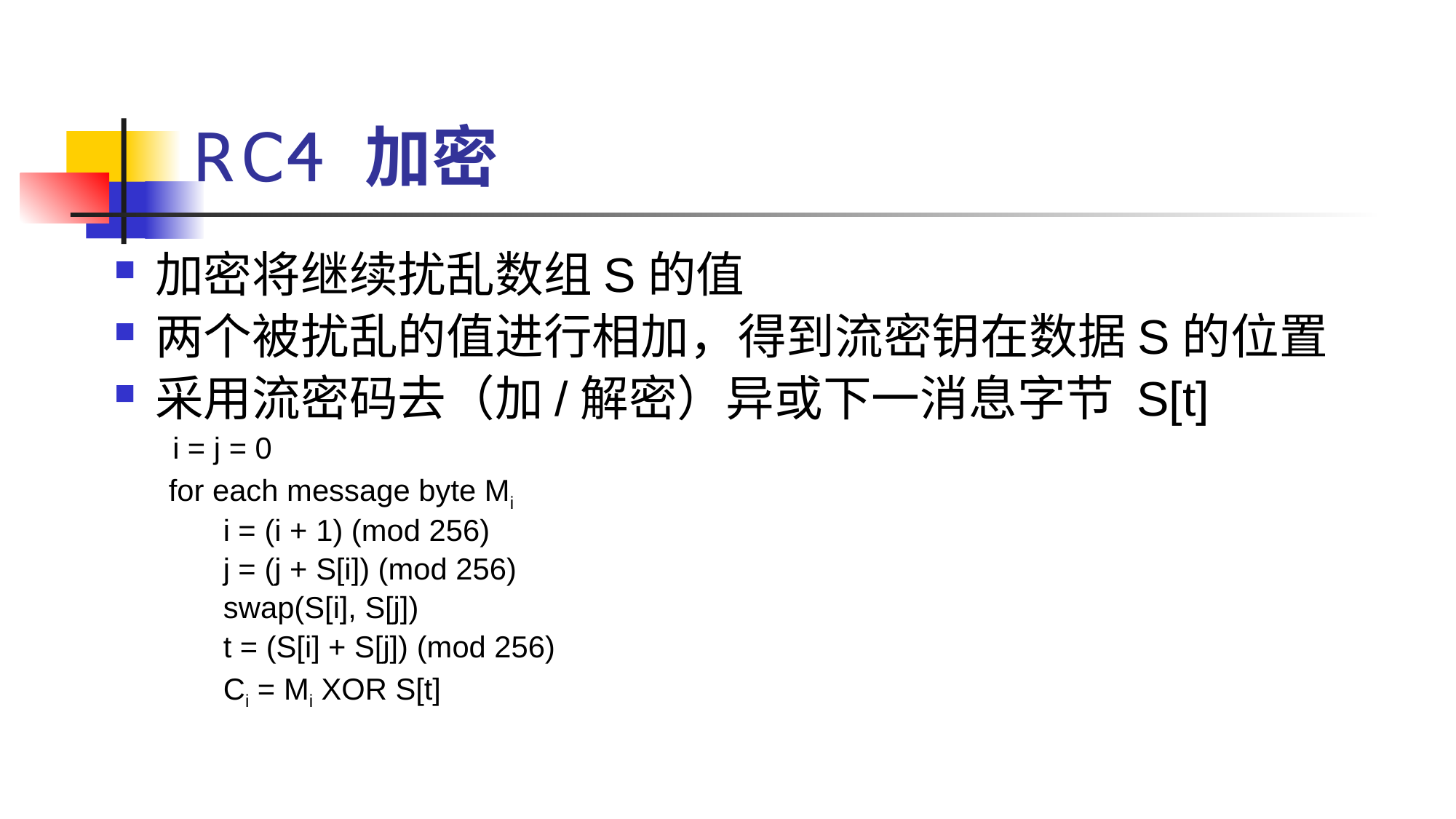

# RC4 加密
加密将继续扰乱数组S的值
两个被扰乱的值进行相加，得到流密钥在数据S的位置
采用流密码去（加/解密）异或下一消息字节 S[t]
       i = j = 0
for each message byte Mi
i = (i + 1) (mod 256)
j = (j + S[i]) (mod 256)
swap(S[i], S[j])
t = (S[i] + S[j]) (mod 256)
Ci = Mi XOR S[t]